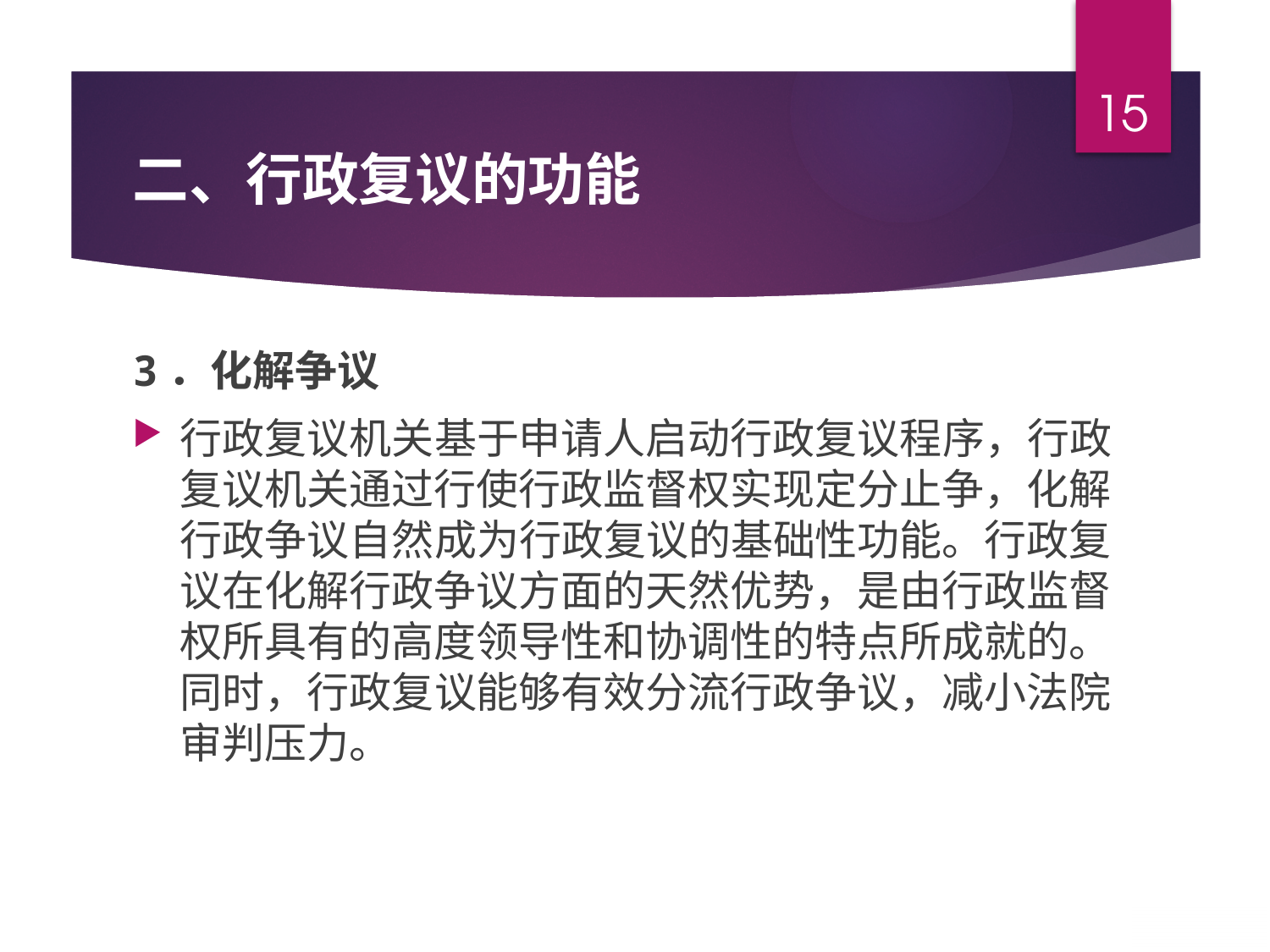

15
# 二、行政复议的功能
3．化解争议
行政复议机关基于申请人启动行政复议程序，行政复议机关通过行使行政监督权实现定分止争，化解行政争议自然成为行政复议的基础性功能。行政复议在化解行政争议方面的天然优势，是由行政监督权所具有的高度领导性和协调性的特点所成就的。同时，行政复议能够有效分流行政争议，减小法院审判压力。